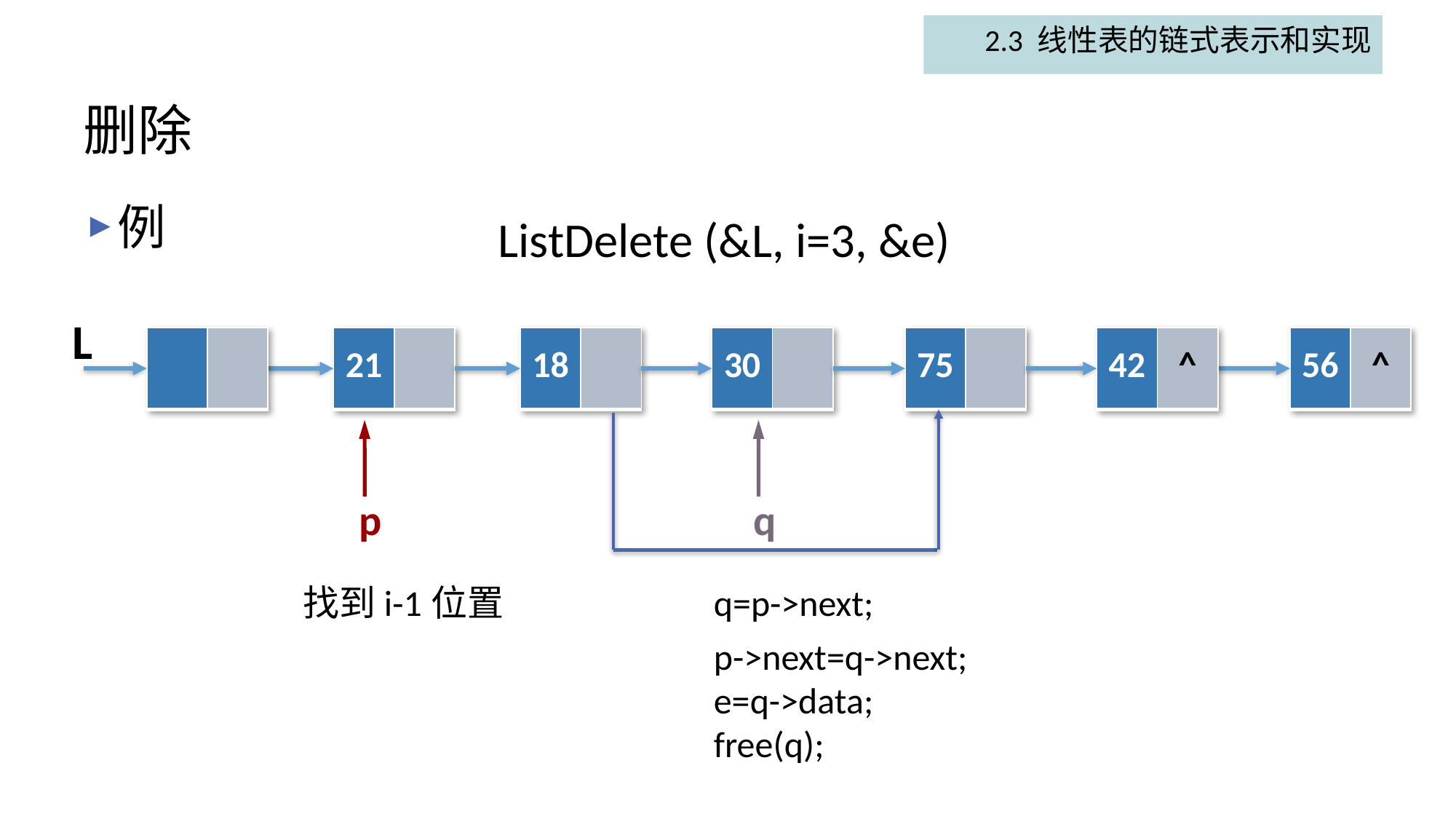

2.3 线性表的链式表示和实现

# 删除
例
ListDelete (&L, i=3, &e)
L
| 56 | ^ |
| --- | --- |
| 75 |  |
| --- | --- |
| 42 | ^ |
| --- | --- |
|  |  |
| --- | --- |
| 18 |  |
| --- | --- |
| 30 |  |
| --- | --- |
| 21 |  |
| --- | --- |

p

q
q=p->next;
找到i-1位置
p->next=q->next;
e=q->data;
free(q);